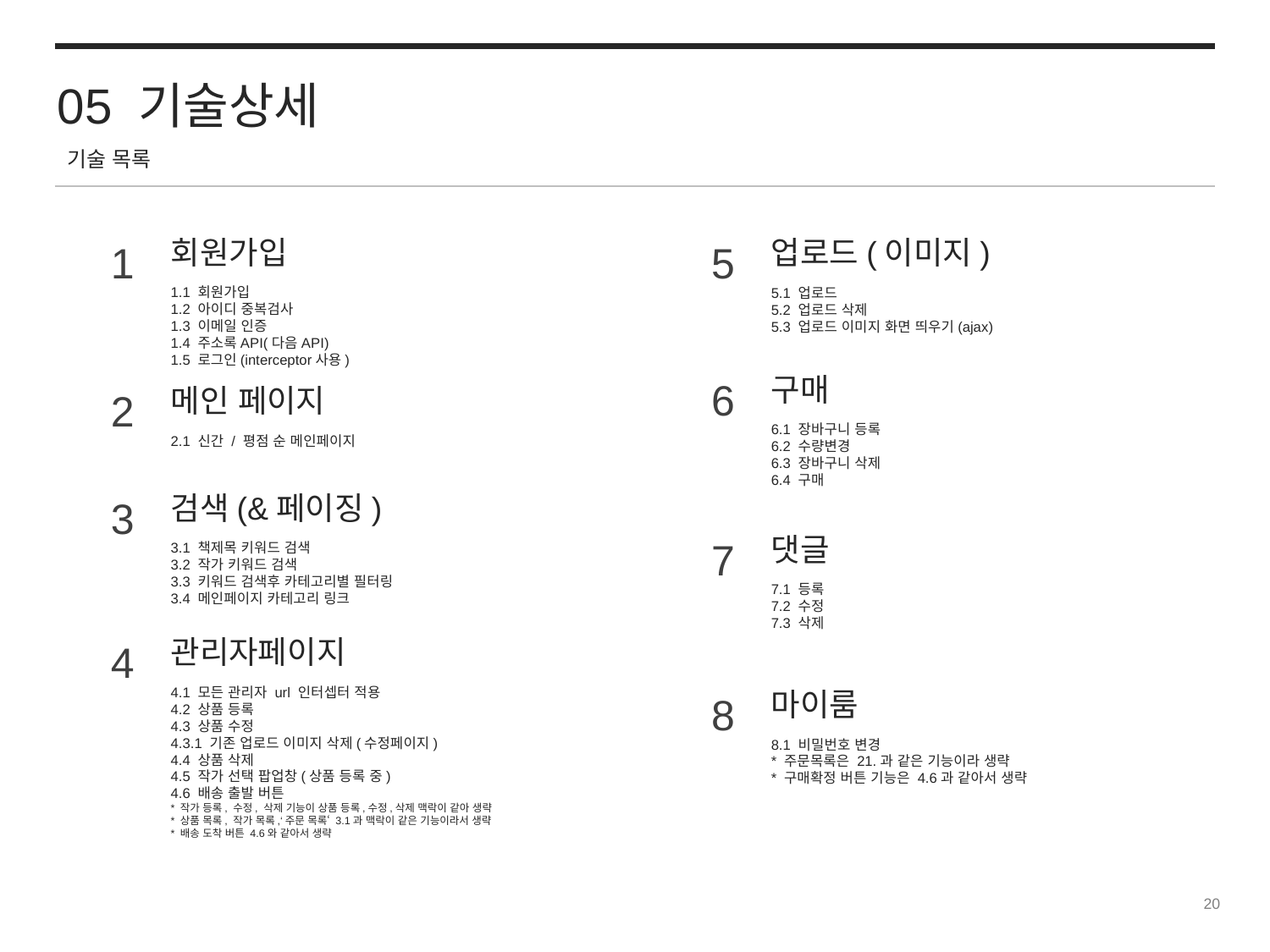

05 기술상세
기술 목록
회원가입
업로드(이미지)
1
5
1.1 회원가입
1.2 아이디 중복검사
1.3 이메일 인증
1.4 주소록API(다음API)
1.5 로그인(interceptor사용)
5.1 업로드
5.2 업로드 삭제
5.3 업로드 이미지 화면 띄우기(ajax)
구매
6
메인 페이지
2
6.1 장바구니 등록
6.2 수량변경
6.3 장바구니 삭제
6.4 구매
2.1 신간 / 평점 순 메인페이지
검색(&페이징)
3
댓글
7
3.1 책제목 키워드 검색
3.2 작가 키워드 검색
3.3 키워드 검색후 카테고리별 필터링
3.4 메인페이지 카테고리 링크
7.1 등록
7.2 수정
7.3 삭제
관리자페이지
4
4.1 모든 관리자 url 인터셉터 적용
4.2 상품 등록
4.3 상품 수정
4.3.1 기존 업로드 이미지 삭제(수정페이지)
4.4 상품 삭제
4.5 작가 선택 팝업창(상품 등록 중)
4.6 배송 출발 버튼
* 작가 등록, 수정, 삭제 기능이 상품 등록,수정,삭제 맥락이 같아 생략
* 상품 목록, 작가 목록,‘주문 목록‘ 3.1과 맥락이 같은 기능이라서 생략
* 배송 도착 버튼 4.6와 같아서 생략
마이룸
8
8.1 비밀번호 변경
* 주문목록은 21.과 같은 기능이라 생략
* 구매확정 버튼 기능은 4.6과 같아서 생략